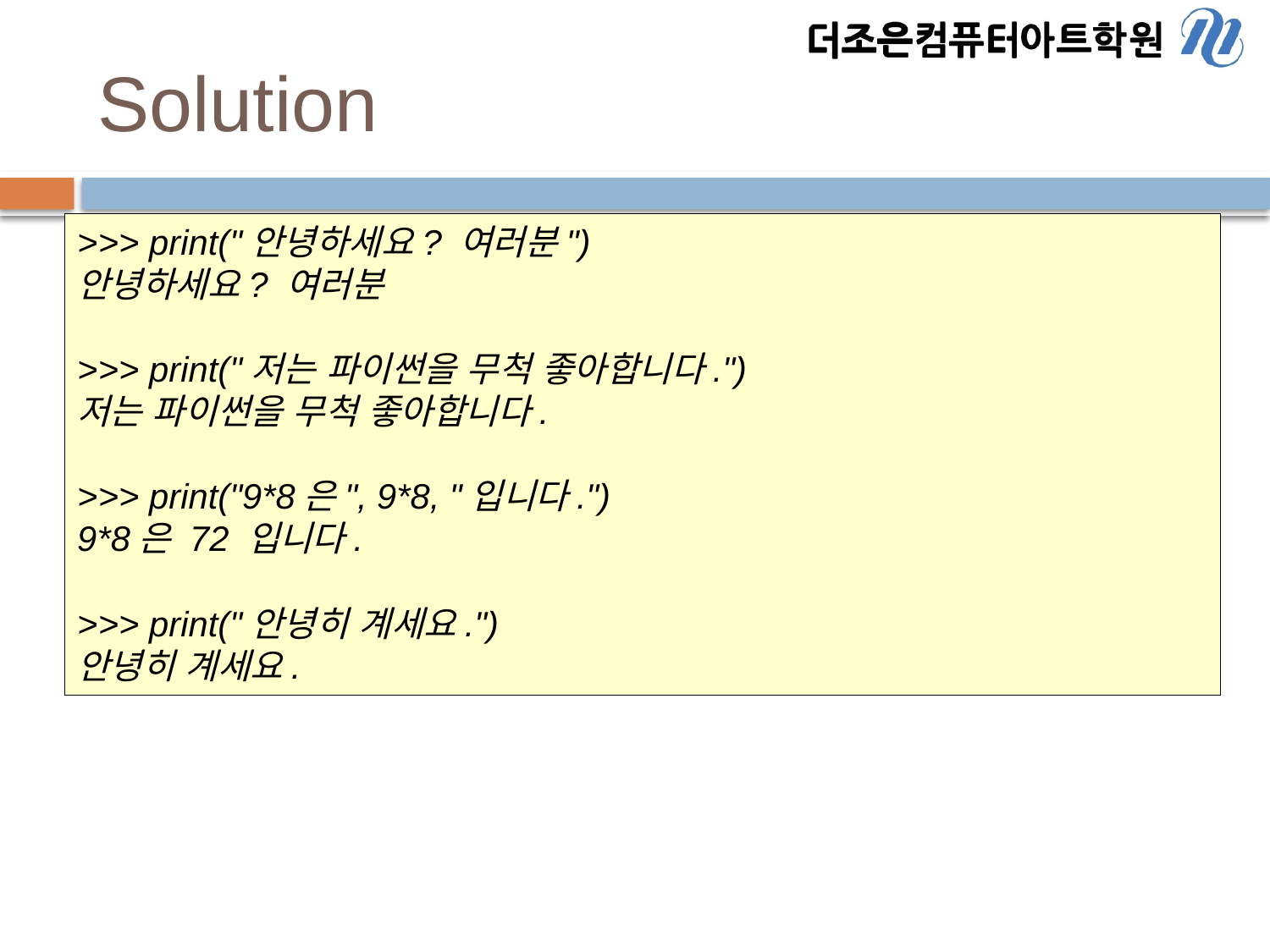

# Solution
>>> print("안녕하세요? 여러분")
안녕하세요? 여러분

>>> print("저는 파이썬을 무척 좋아합니다.")
저는 파이썬을 무척 좋아합니다.

>>> print("9*8은", 9*8, "입니다.")
9*8은 72 입니다.

>>> print("안녕히 계세요.")
안녕히 계세요.
38